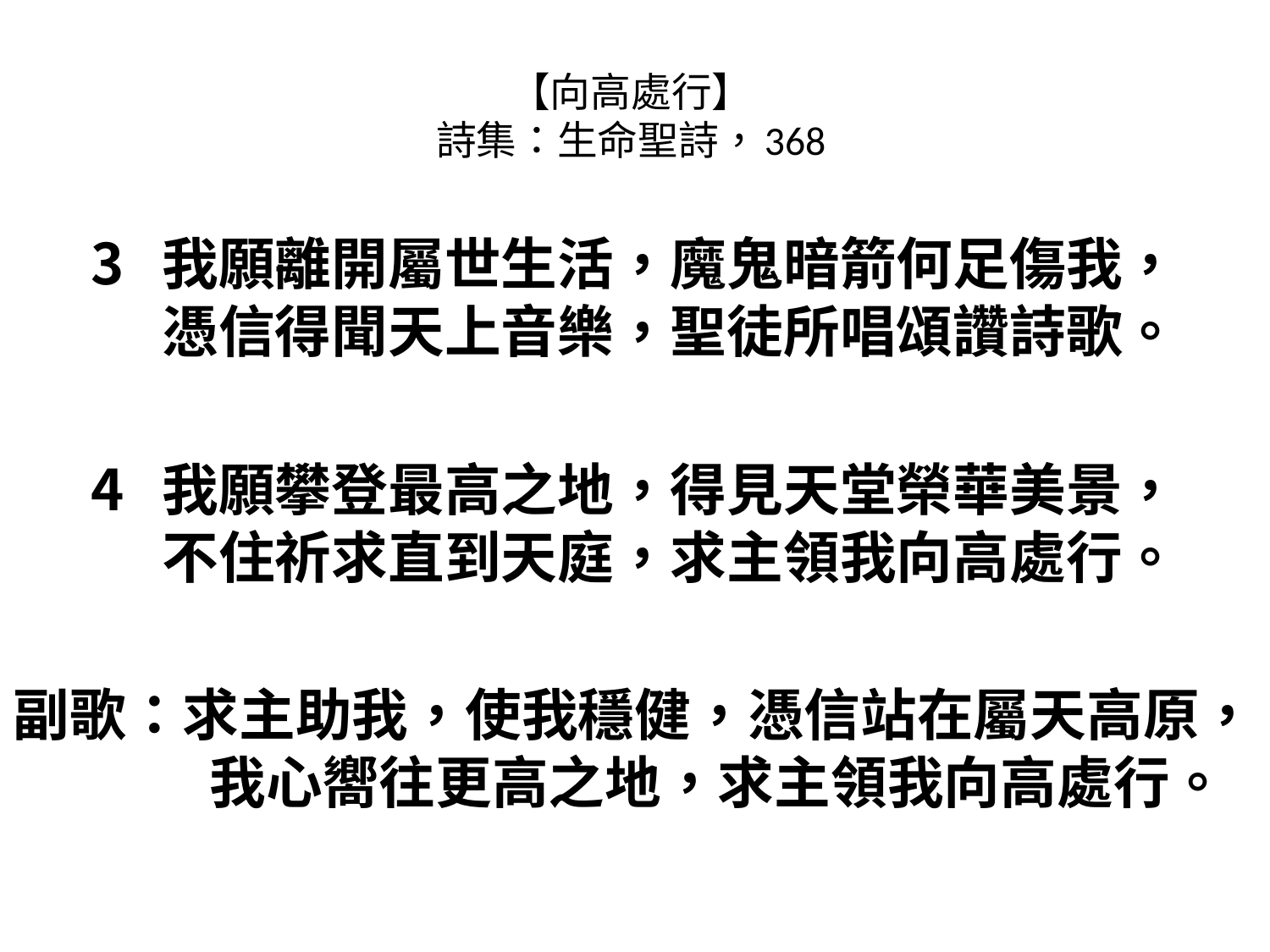

# 【向高處行】 詩集：生命聖詩，368
我願離開屬世生活，魔鬼暗箭何足傷我，
憑信得聞天上音樂，聖徒所唱頌讚詩歌。

我願攀登最高之地，得見天堂榮華美景，
不住祈求直到天庭，求主領我向高處行。

副歌：求主助我，使我穩健，憑信站在屬天高原，
　   我心嚮往更高之地，求主領我向高處行。